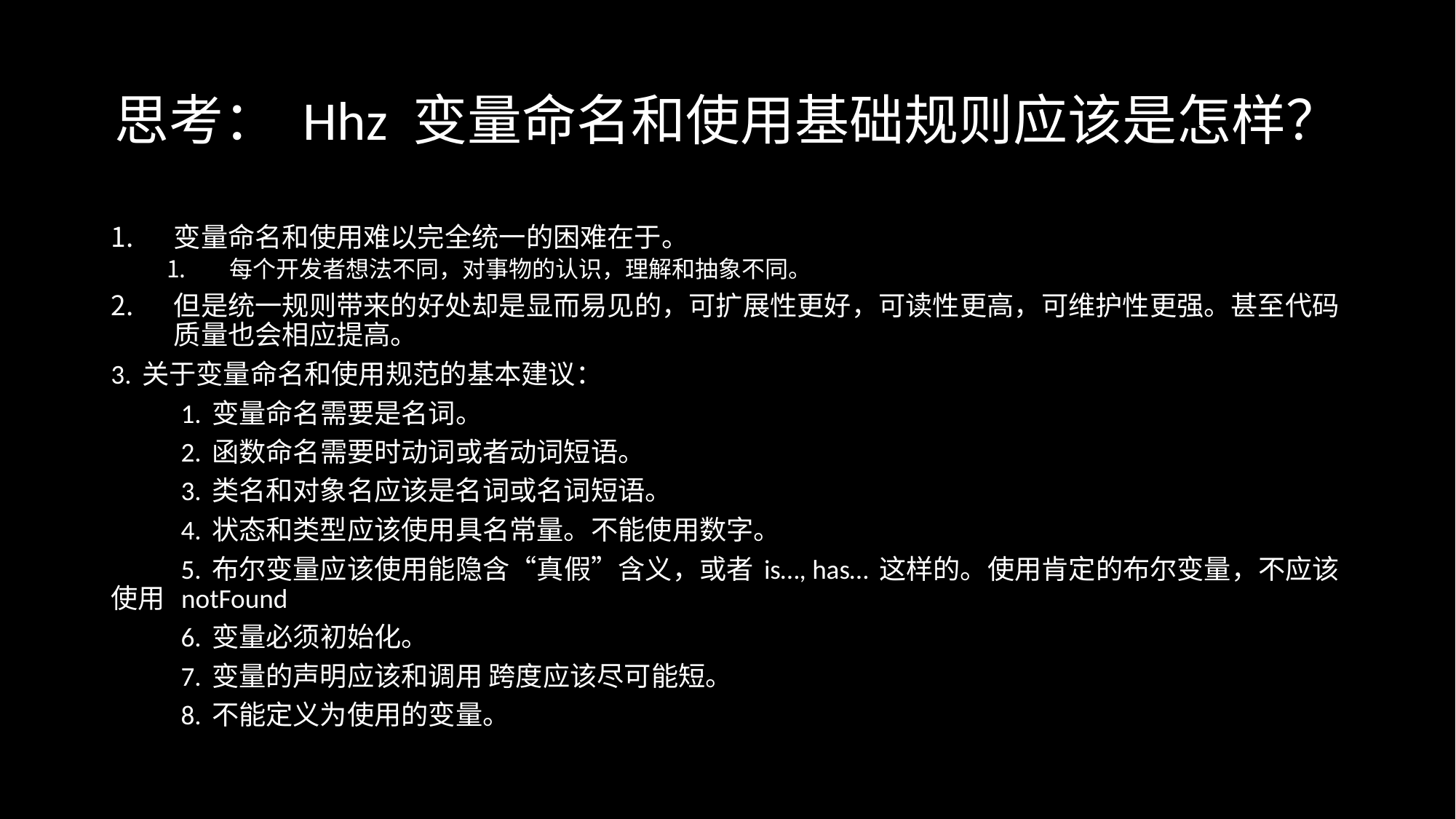

# 思考： Hhz 变量命名和使用基础规则应该是怎样？
变量命名和使用难以完全统一的困难在于。
每个开发者想法不同，对事物的认识，理解和抽象不同。
但是统一规则带来的好处却是显而易见的，可扩展性更好，可读性更高，可维护性更强。甚至代码质量也会相应提高。
3. 关于变量命名和使用规范的基本建议：
	1. 变量命名需要是名词。
	2. 函数命名需要时动词或者动词短语。
	3. 类名和对象名应该是名词或名词短语。
	4. 状态和类型应该使用具名常量。不能使用数字。
	5. 布尔变量应该使用能隐含“真假”含义，或者 is…, has… 这样的。使用肯定的布尔变量，不应该使用  notFound
	6. 变量必须初始化。
	7. 变量的声明应该和调用 跨度应该尽可能短。
	8. 不能定义为使用的变量。